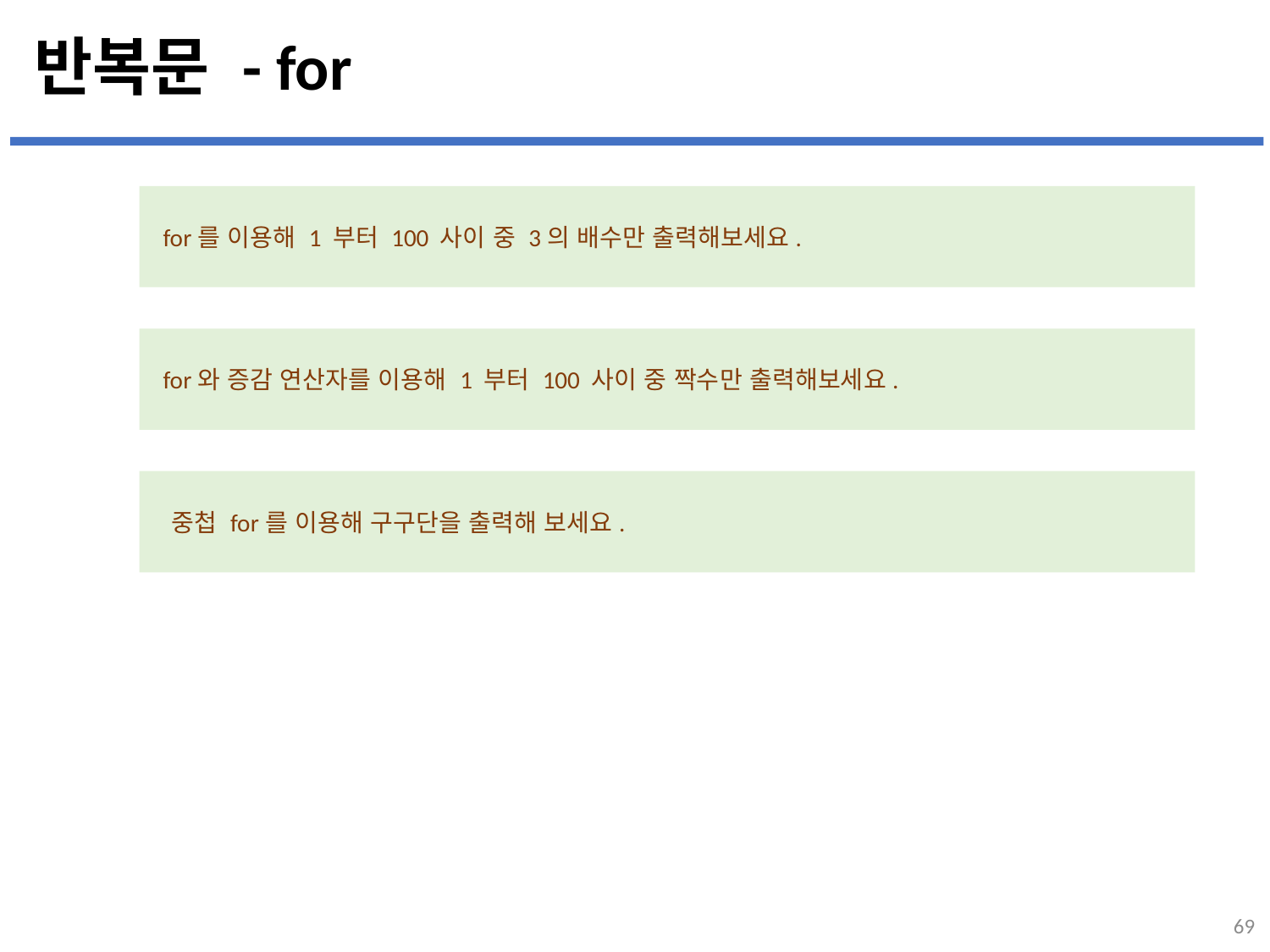

# 반복문 - for

  for를 이용해 1 부터 100 사이 중 3의 배수만 출력해보세요.

  for와 증감 연산자를 이용해 1 부터 100 사이 중 짝수만 출력해보세요.

  중첩 for를 이용해 구구단을 출력해 보세요.

69